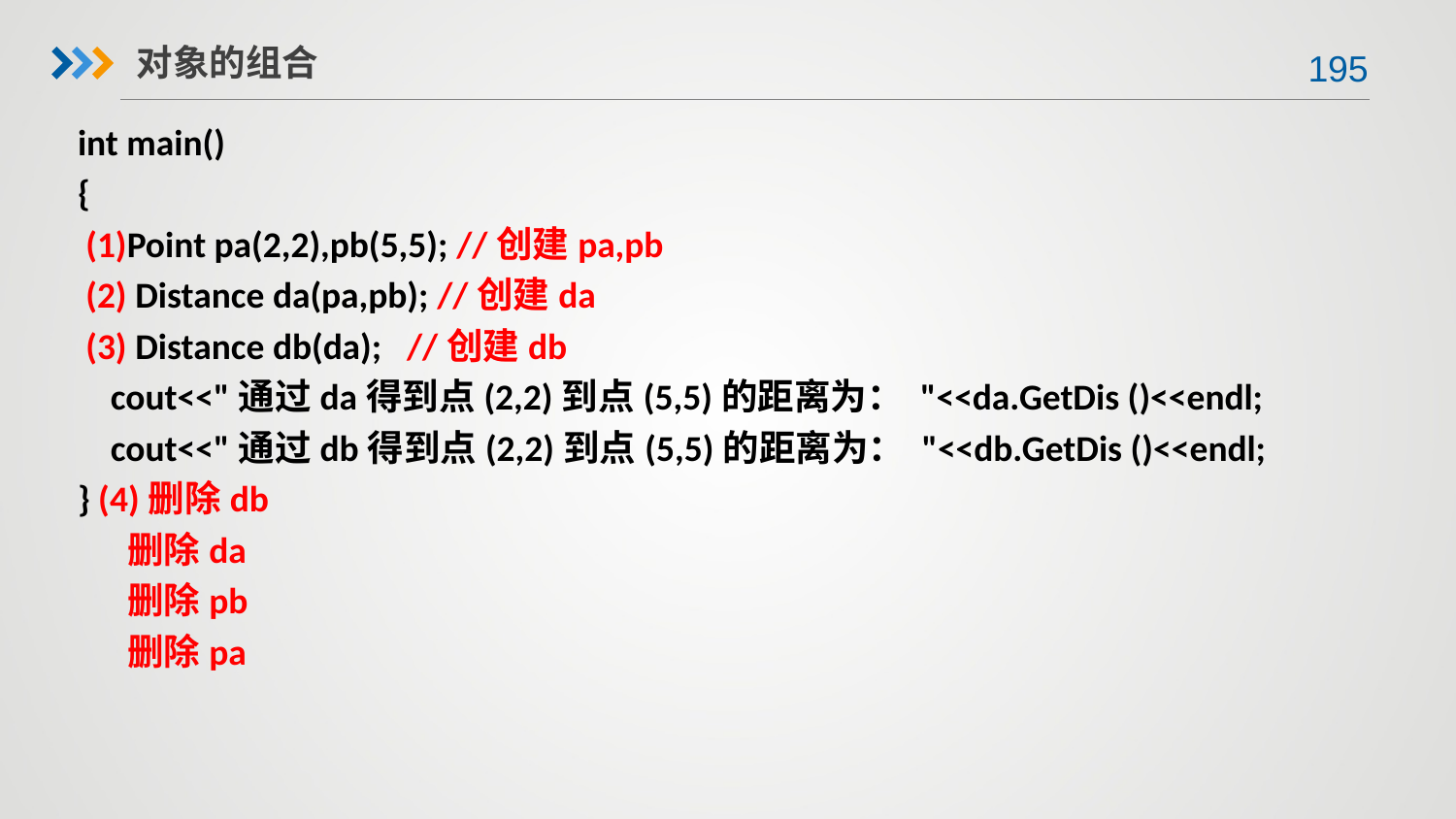

对象的组合
int main()
{
 (1)Point pa(2,2),pb(5,5); //创建pa,pb
 (2) Distance da(pa,pb); //创建da
 (3) Distance db(da);   //创建db
    cout<<"通过da得到点(2,2)到点(5,5)的距离为： "<<da.GetDis ()<<endl;
    cout<<"通过db得到点(2,2)到点(5,5)的距离为： "<<db.GetDis ()<<endl;
} (4)删除db
     删除da
     删除pb
     删除pa